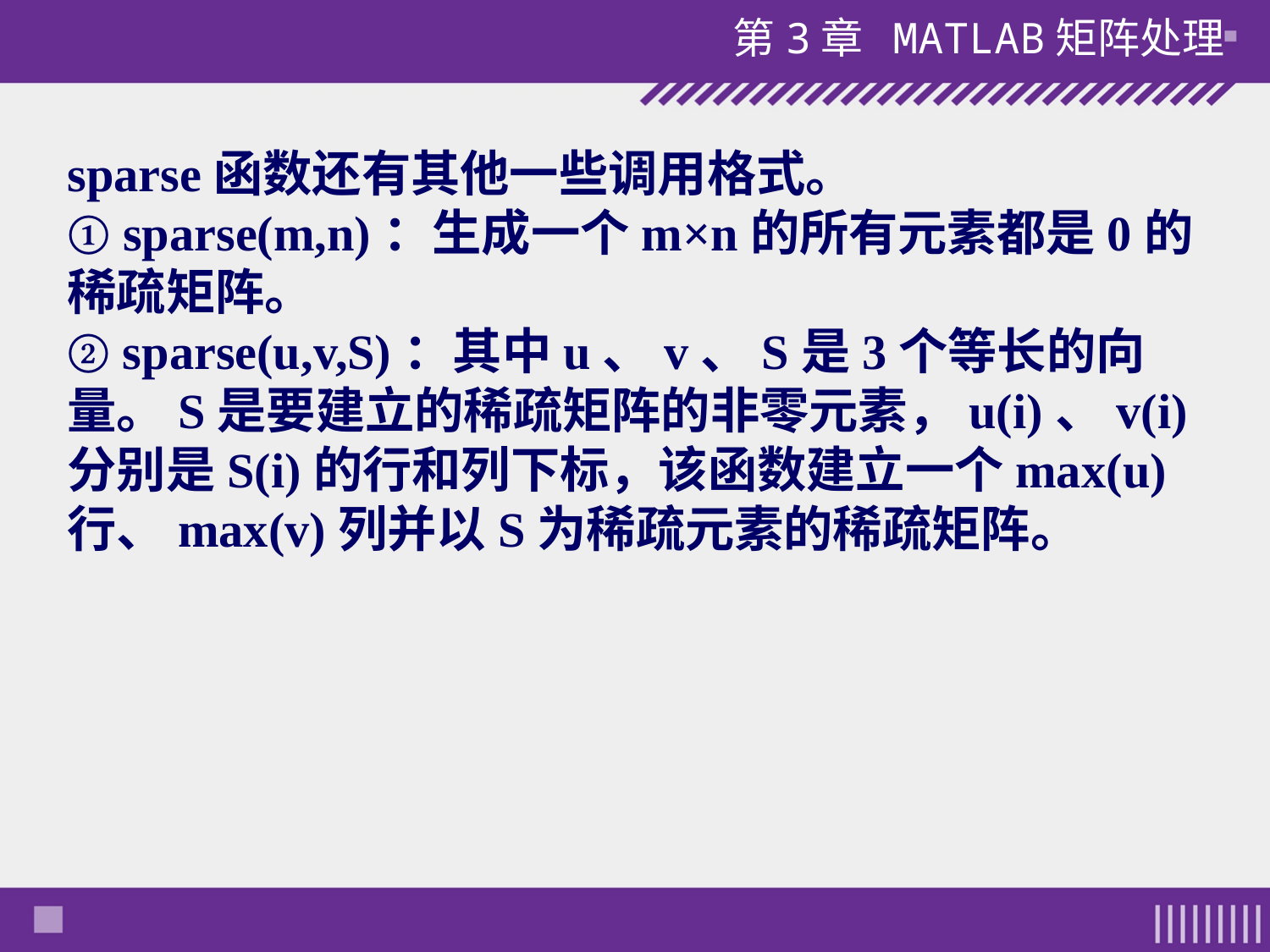

sparse函数还有其他一些调用格式。
① sparse(m,n)：生成一个m×n的所有元素都是0的稀疏矩阵。
② sparse(u,v,S)：其中u、v、S是3个等长的向量。S是要建立的稀疏矩阵的非零元素，u(i)、v(i)分别是S(i)的行和列下标，该函数建立一个max(u)行、max(v)列并以S为稀疏元素的稀疏矩阵。